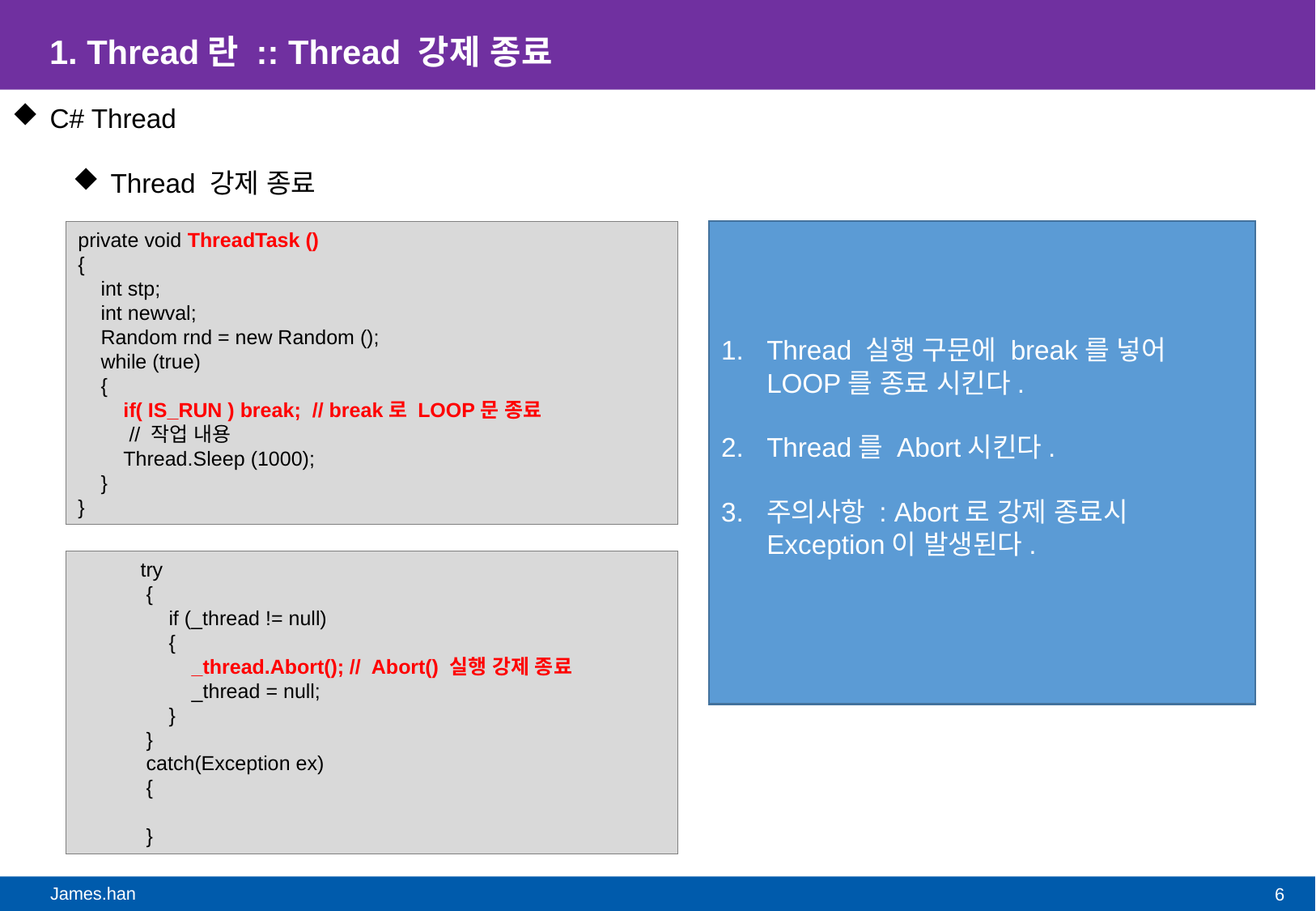

# 1. Thread란 :: Thread 강제 종료
C# Thread

Thread 강제 종료

private void ThreadTask ()
{
    int stp;
    int newval;
    Random rnd = new Random ();
    while (true)
    {
        if( IS_RUN ) break;  // break로 LOOP문 종료
         // 작업 내용
        Thread.Sleep (1000);
    }
}
Thread 실행 구문에 break를 넣어 LOOP를 종료 시킨다.

Thread를 Abort시킨다.

주의사항 : Abort로 강제 종료시 Exception이 발생된다.

           try
            {
                if (_thread != null)
                {
                    _thread.Abort(); //  Abort() 실행 강제 종료
                    _thread = null;
                }
            }
            catch(Exception ex)
            {

            }
6